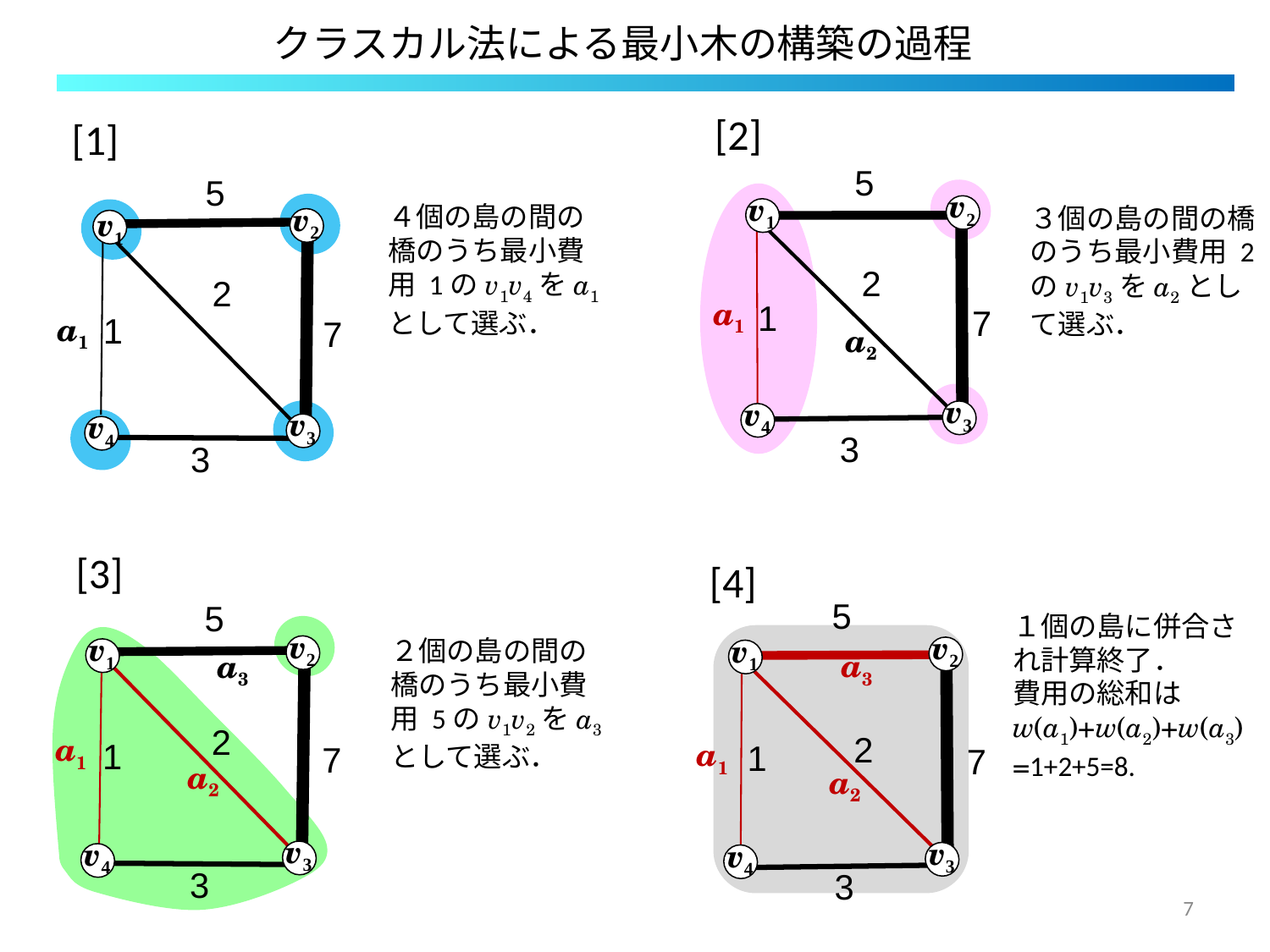

# クラスカル法による最小木の構築の過程

[2]
[1]

5
5

 v2

 v1

４個の島の間の橋のうち最小費用 1のv1v4をa1として選ぶ．
 v2

３個の島の間の橋のうち最小費用 2のv1v3をa2として選ぶ．

 v1

2

2
a1
1
7
1
a1
7
a2

 v3

 v4

 v3

 v4

3
3
[3]
[4]

5
5
１個の島に併合され計算終了．
費用の総和は
w(a1)+w(a2)+w(a3)
=1+2+5=8.

 v2

 v2

 v1

 v1

２個の島の間の橋のうち最小費用 5のv1v2をa3として選ぶ．

a3
a3

2
2
a1
1
a1
1
7
7
a2
a2

 v3

 v3

 v4

 v4

3
3
7